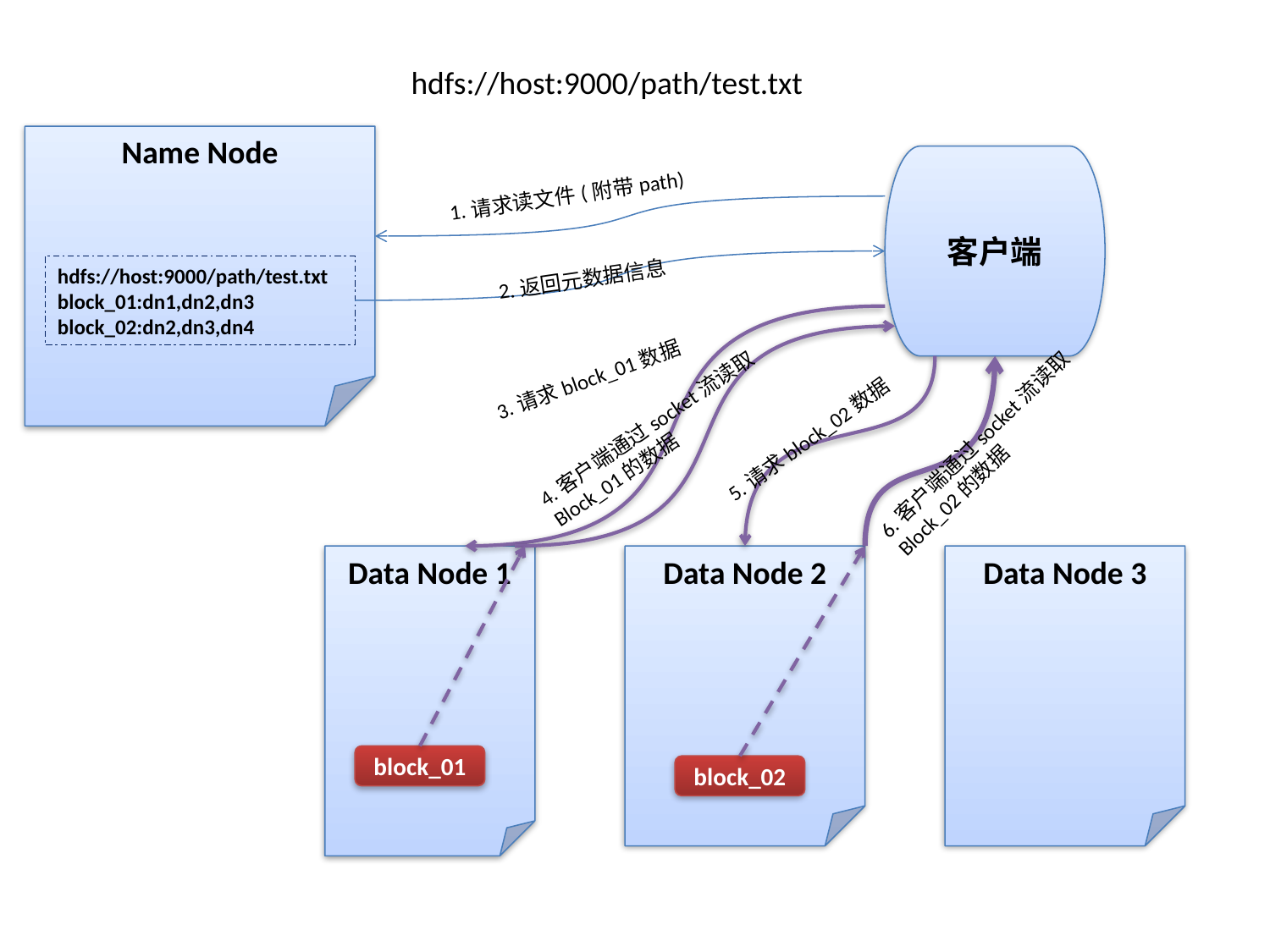

hdfs://host:9000/path/test.txt
Name Node
客户端
1.请求读文件(附带path)
hdfs://host:9000/path/test.txt
block_01:dn1,dn2,dn3
block_02:dn2,dn3,dn4
2.返回元数据信息
3.请求block_01数据
4.客户端通过socket流读取
Block_01的数据
5.请求block_02数据
6.客户端通过socket流读取
Block_02的数据
Data Node 1
Data Node 2
Data Node 3
block_01
block_02